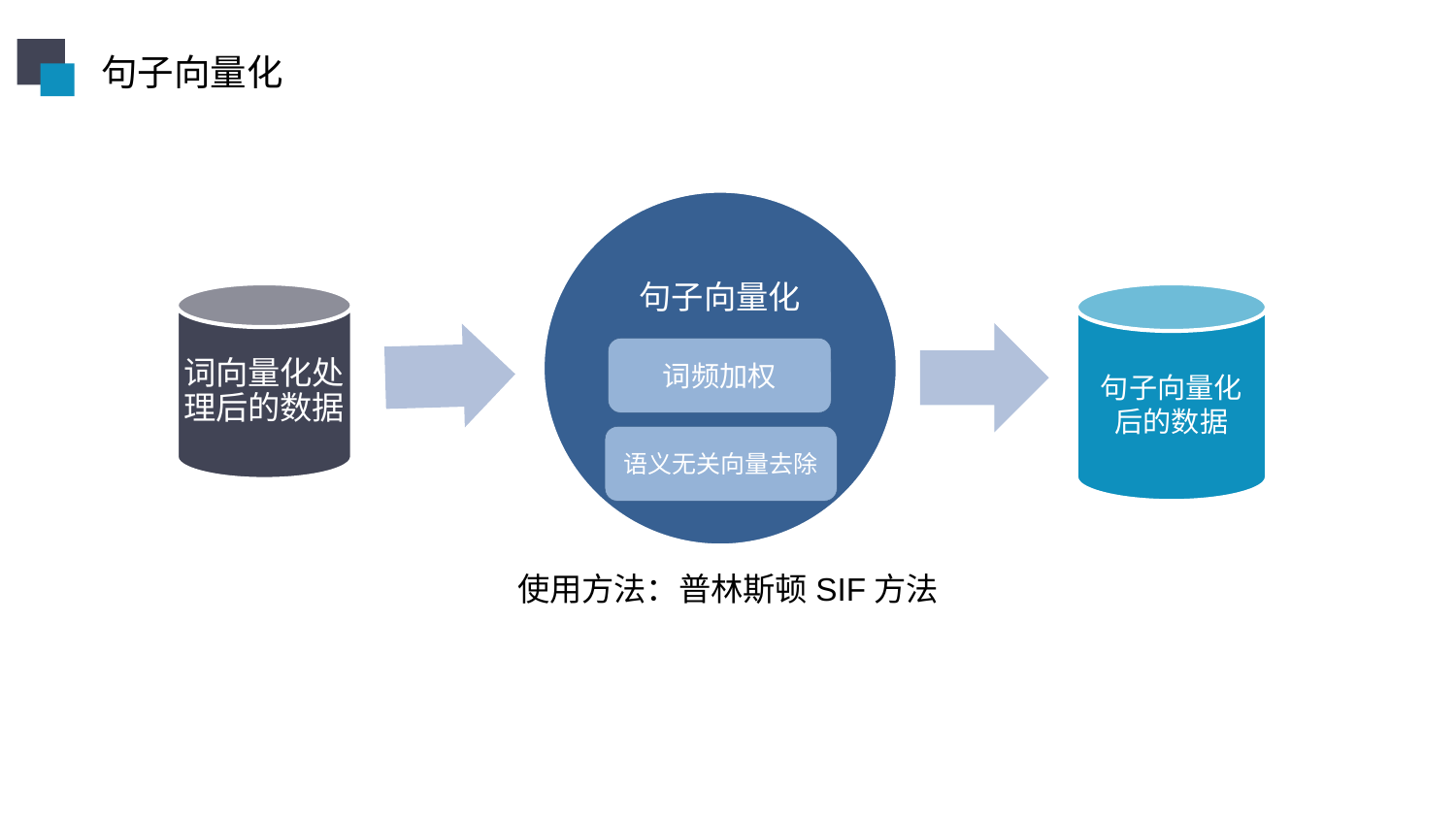

句子向量化
词向量化处理后的数据

句子向量化

句子向量化后的数据

词频加权
语义无关向量去除
使用方法：普林斯顿SIF方法